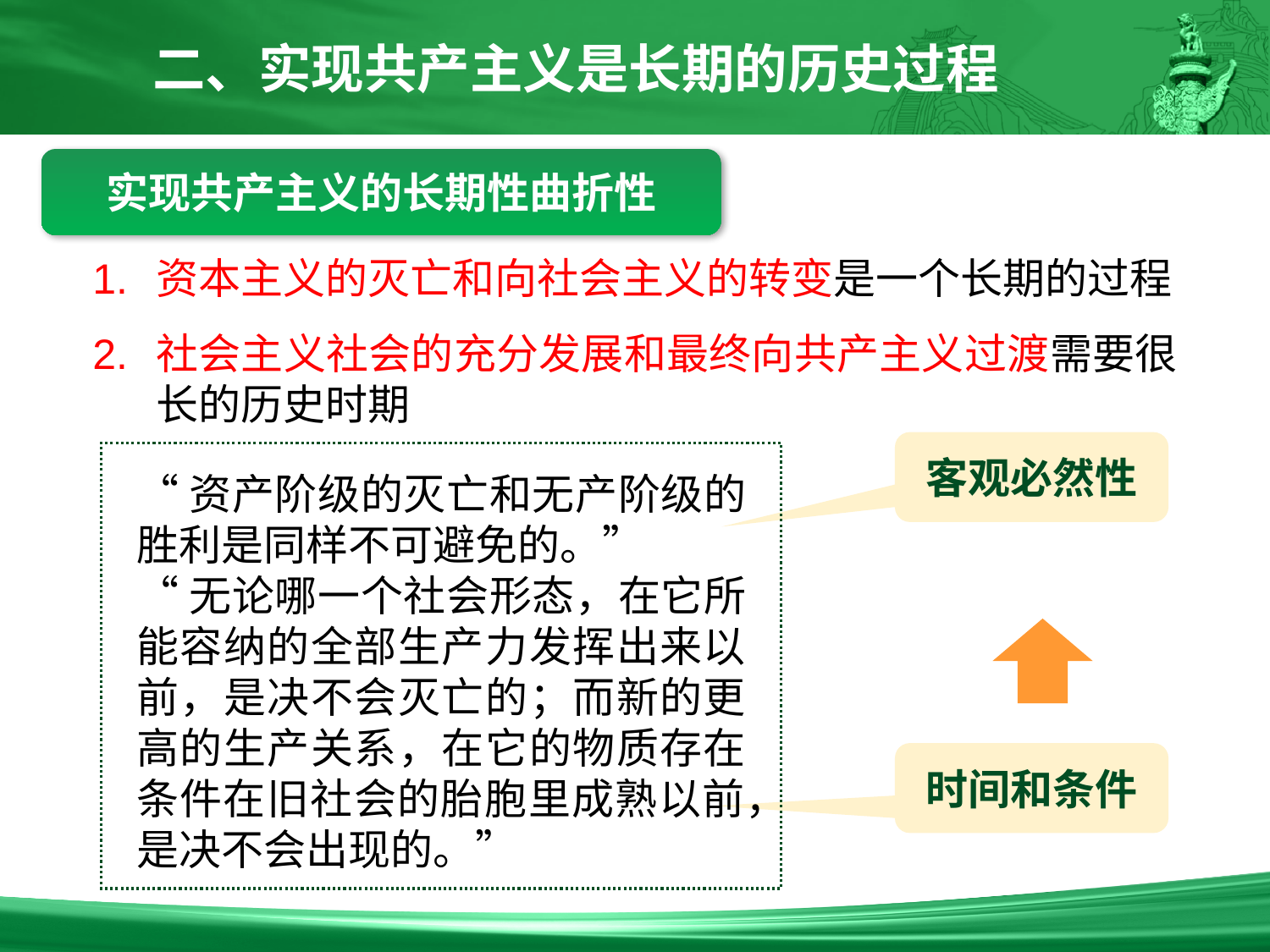

二、实现共产主义是长期的历史过程
实现共产主义的长期性曲折性
资本主义的灭亡和向社会主义的转变是一个长期的过程
社会主义社会的充分发展和最终向共产主义过渡需要很长的历史时期
客观必然性
“资产阶级的灭亡和无产阶级的胜利是同样不可避免的。”
“无论哪一个社会形态，在它所能容纳的全部生产力发挥出来以前，是决不会灭亡的；而新的更高的生产关系，在它的物质存在条件在旧社会的胎胞里成熟以前，是决不会出现的。”

时间和条件